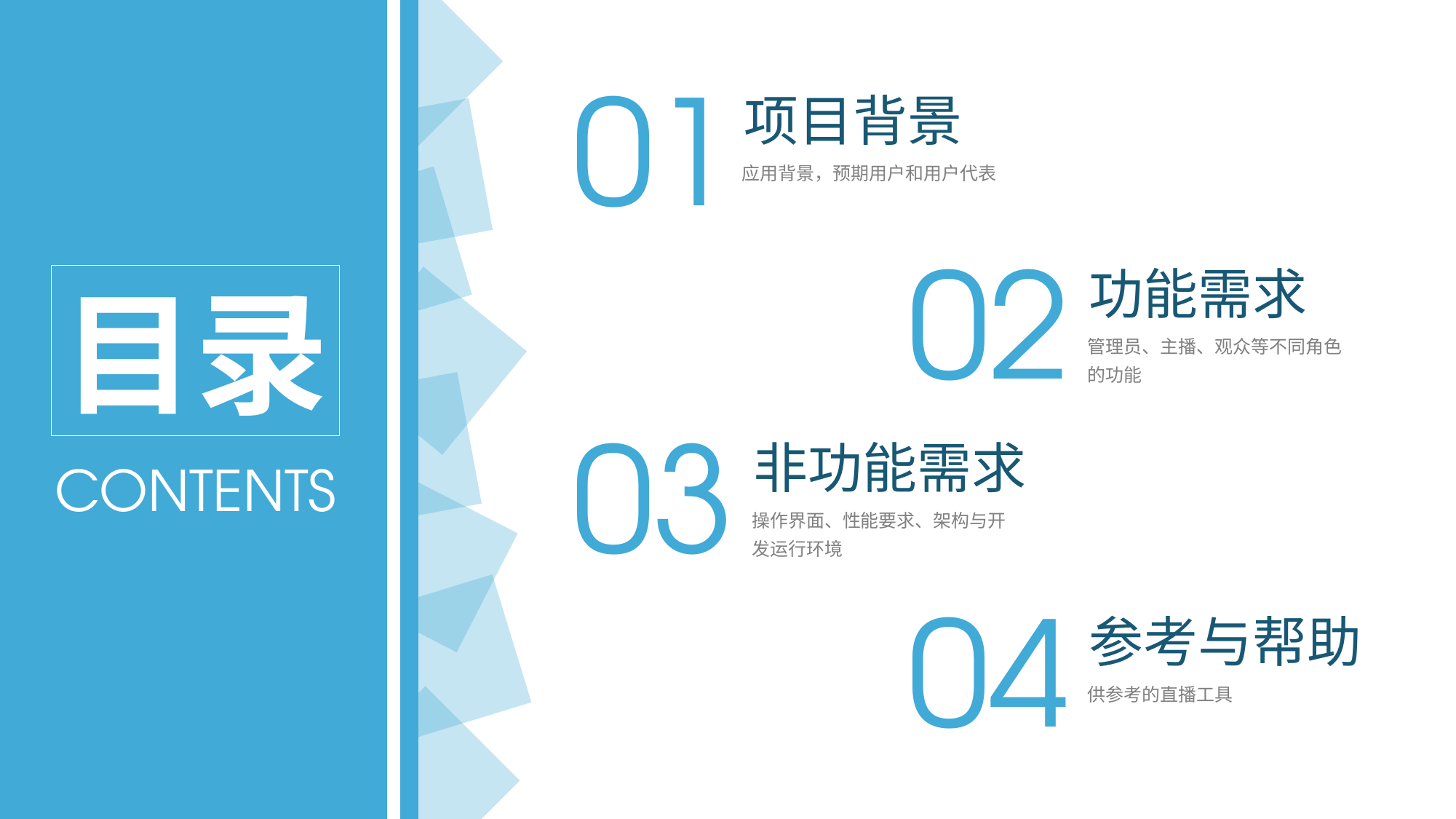

01
项目背景
应用背景，预期用户和用户代表
02
功能需求
管理员、主播、观众等不同角色的功能
目录
03
非功能需求
操作界面、性能要求、架构与开发运行环境
CONTENTS
04
参考与帮助
供参考的直播工具